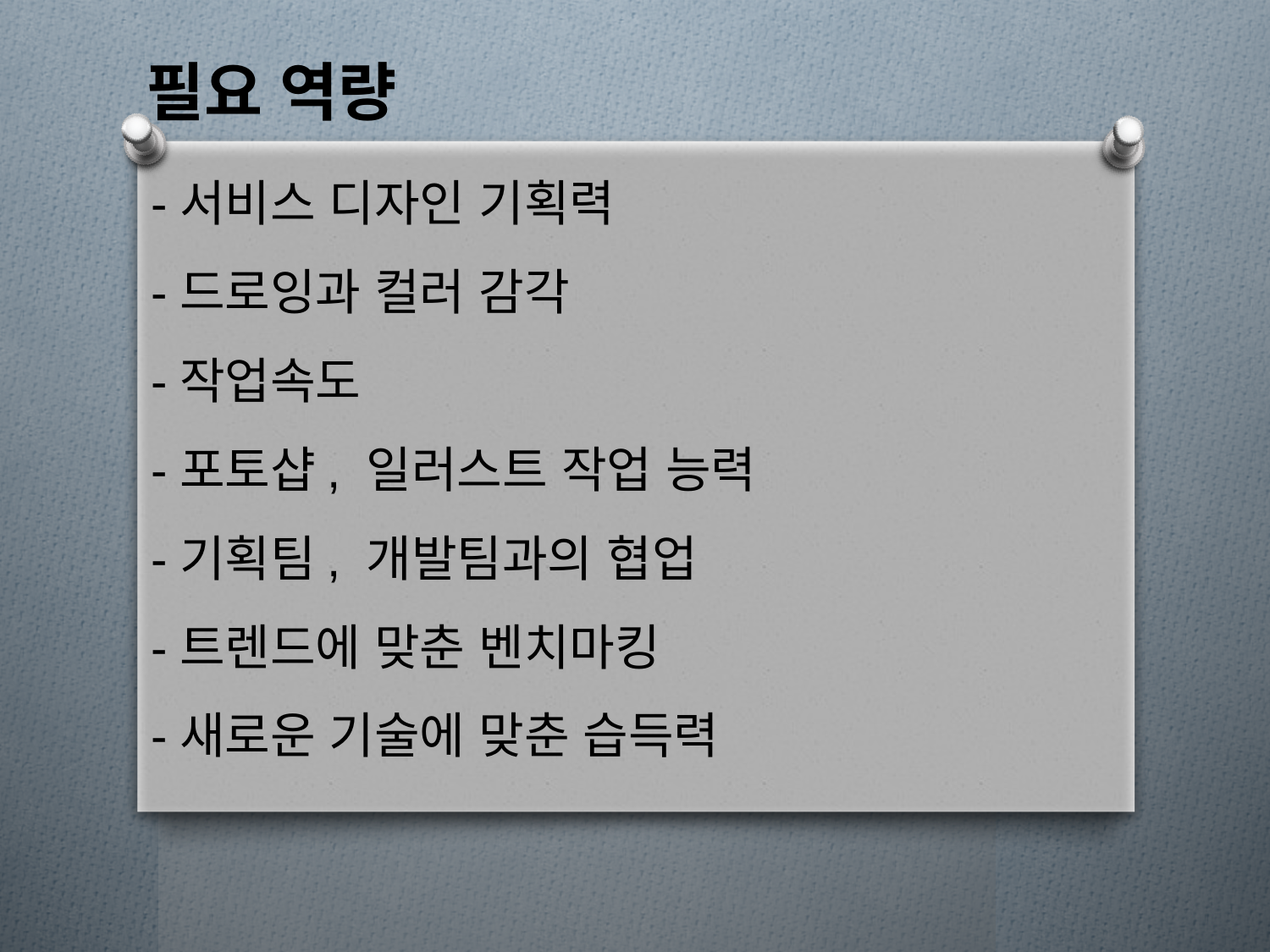

필요 역량
-서비스 디자인 기획력
-드로잉과 컬러 감각
-작업속도
-포토샵, 일러스트 작업 능력
-기획팀, 개발팀과의 협업
-트렌드에 맞춘 벤치마킹
-새로운 기술에 맞춘 습득력